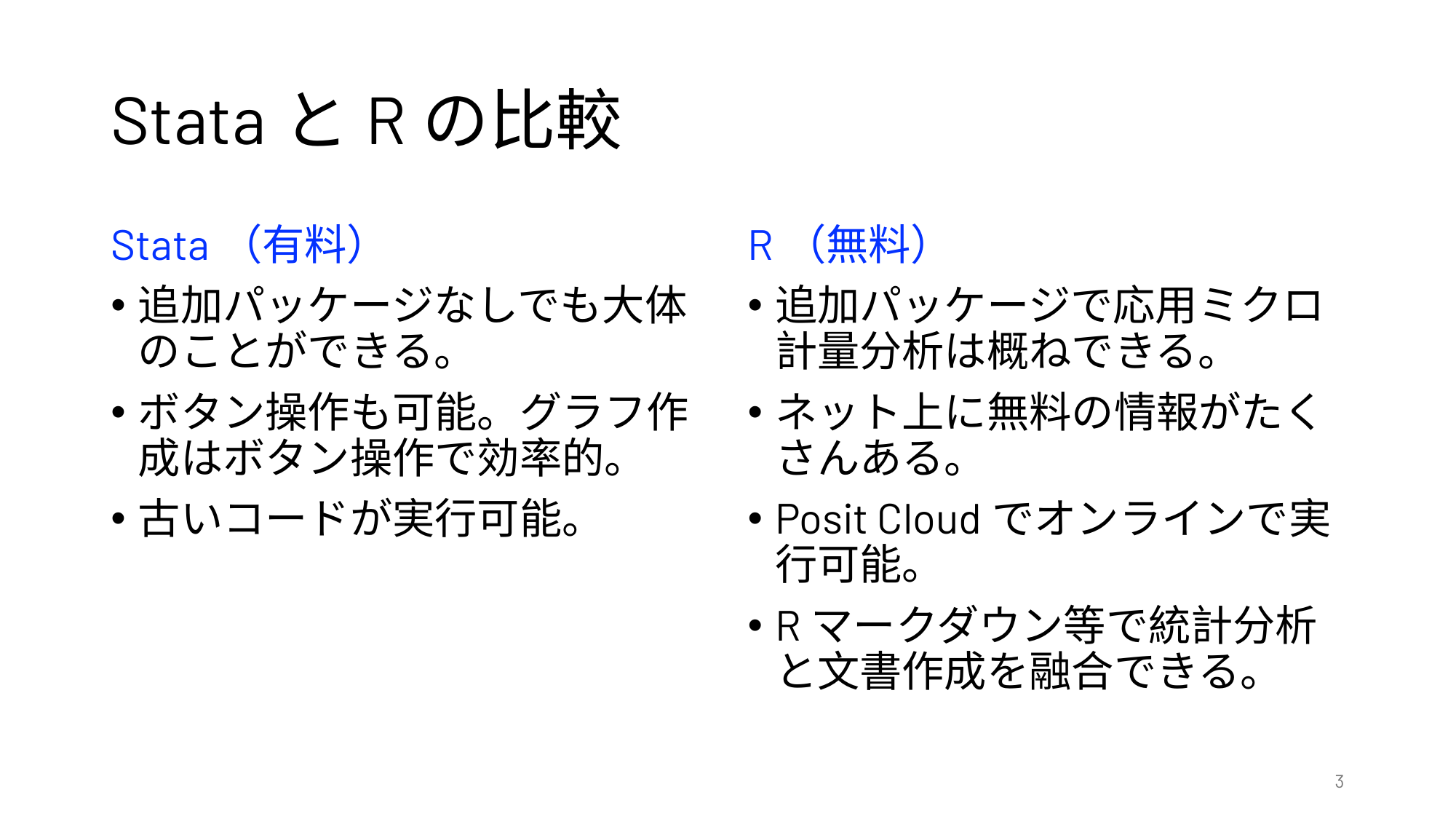

# StataとRの比較
Stata（有料）
追加パッケージなしでも大体のことができる。
ボタン操作も可能。グラフ作成はボタン操作で効率的。
古いコードが実行可能。

R（無料）
追加パッケージで応用ミクロ計量分析は概ねできる。
ネット上に無料の情報がたくさんある。
Posit Cloudでオンラインで実行可能。
Rマークダウン等で統計分析と文書作成を融合できる。
3